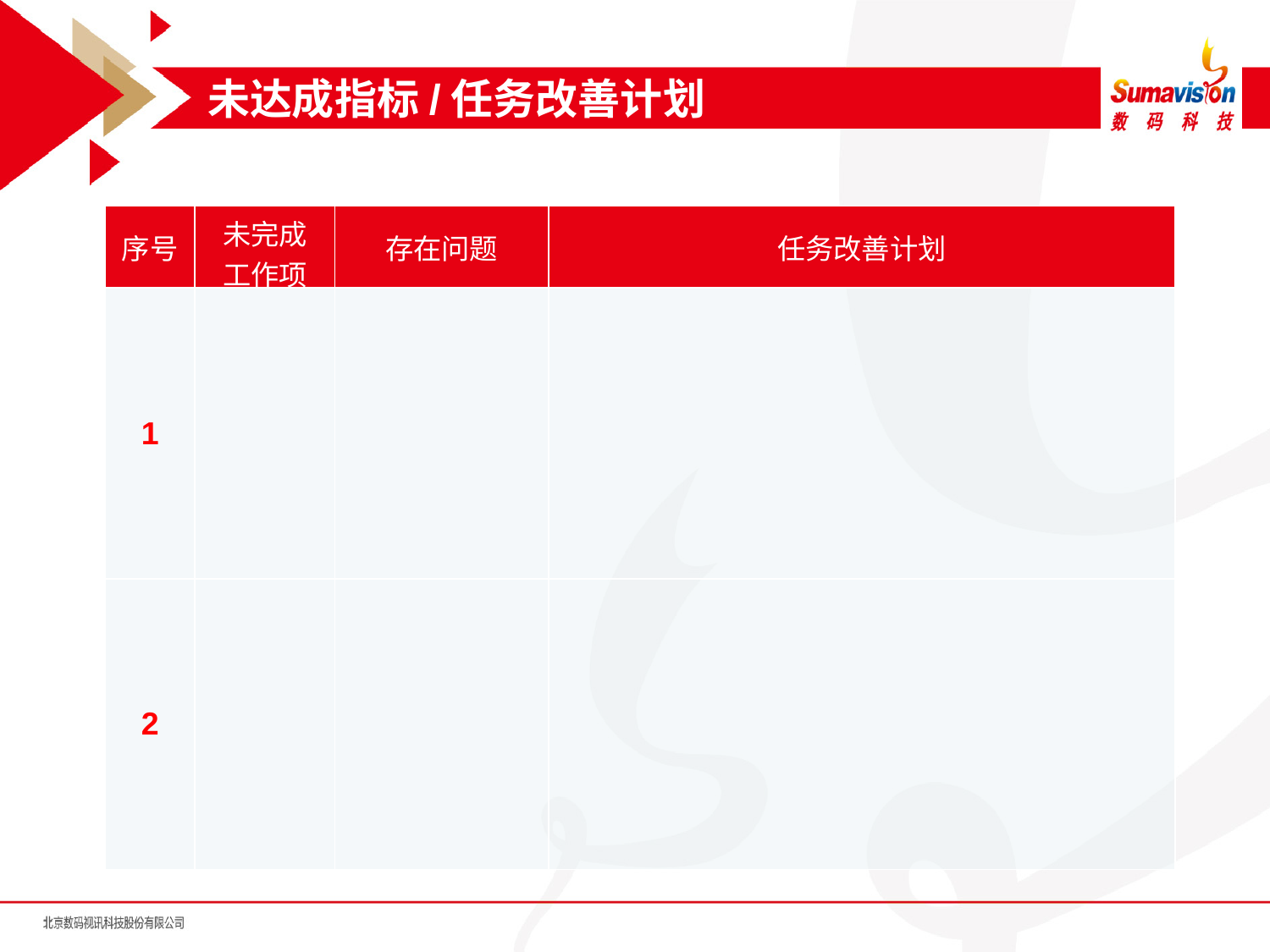

未达成指标/任务改善计划
| 序号 | 未完成 工作项 | 存在问题 | 任务改善计划 |
| --- | --- | --- | --- |
| 1 |  |  |  |
| 2 |  |  |  |